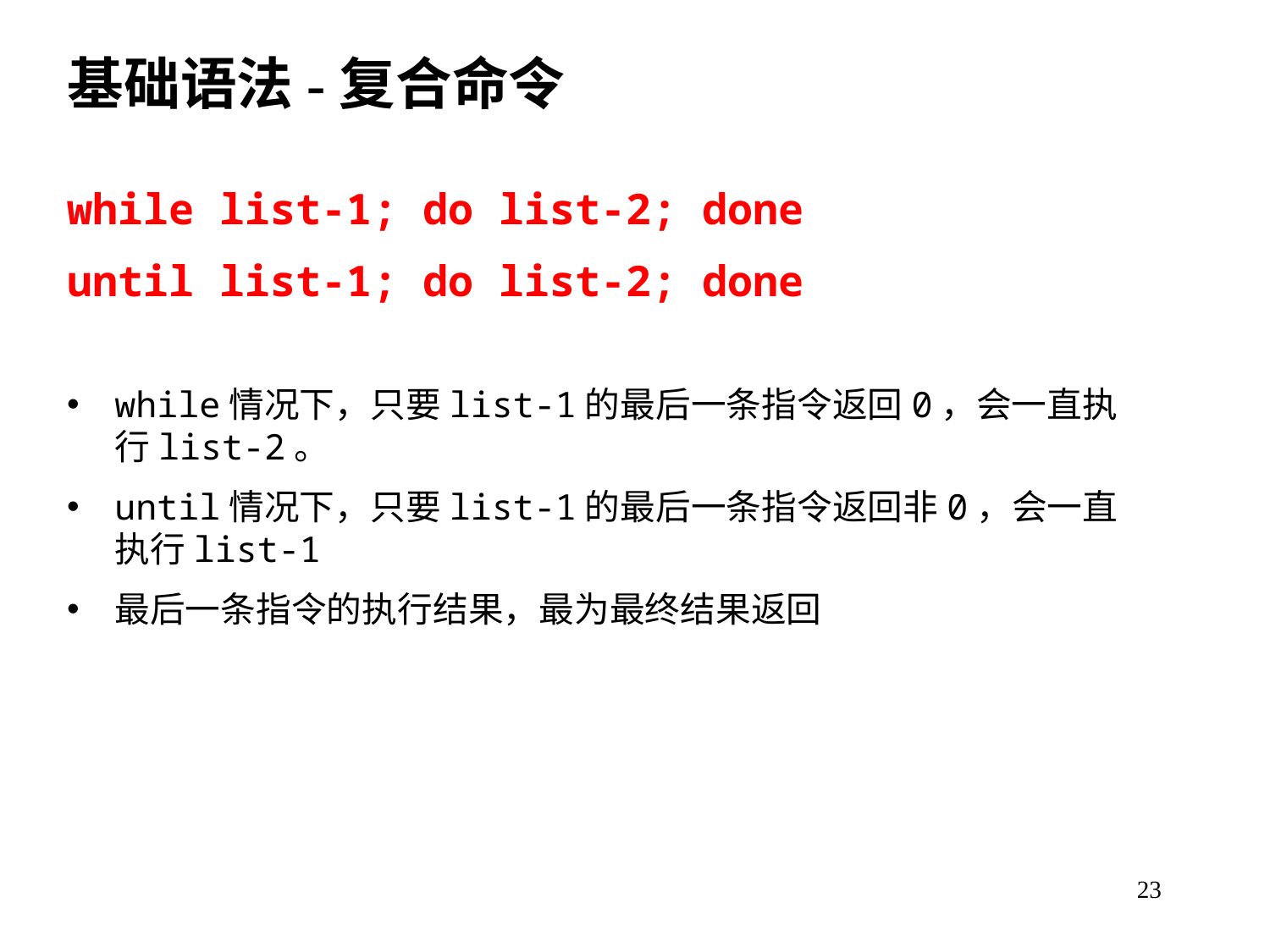

基础语法-复合命令
while list-1; do list-2; done
until list-1; do list-2; done
while情况下，只要list-1的最后一条指令返回0，会一直执行list-2。
until情况下，只要list-1的最后一条指令返回非0，会一直执行list-1
最后一条指令的执行结果，最为最终结果返回
23